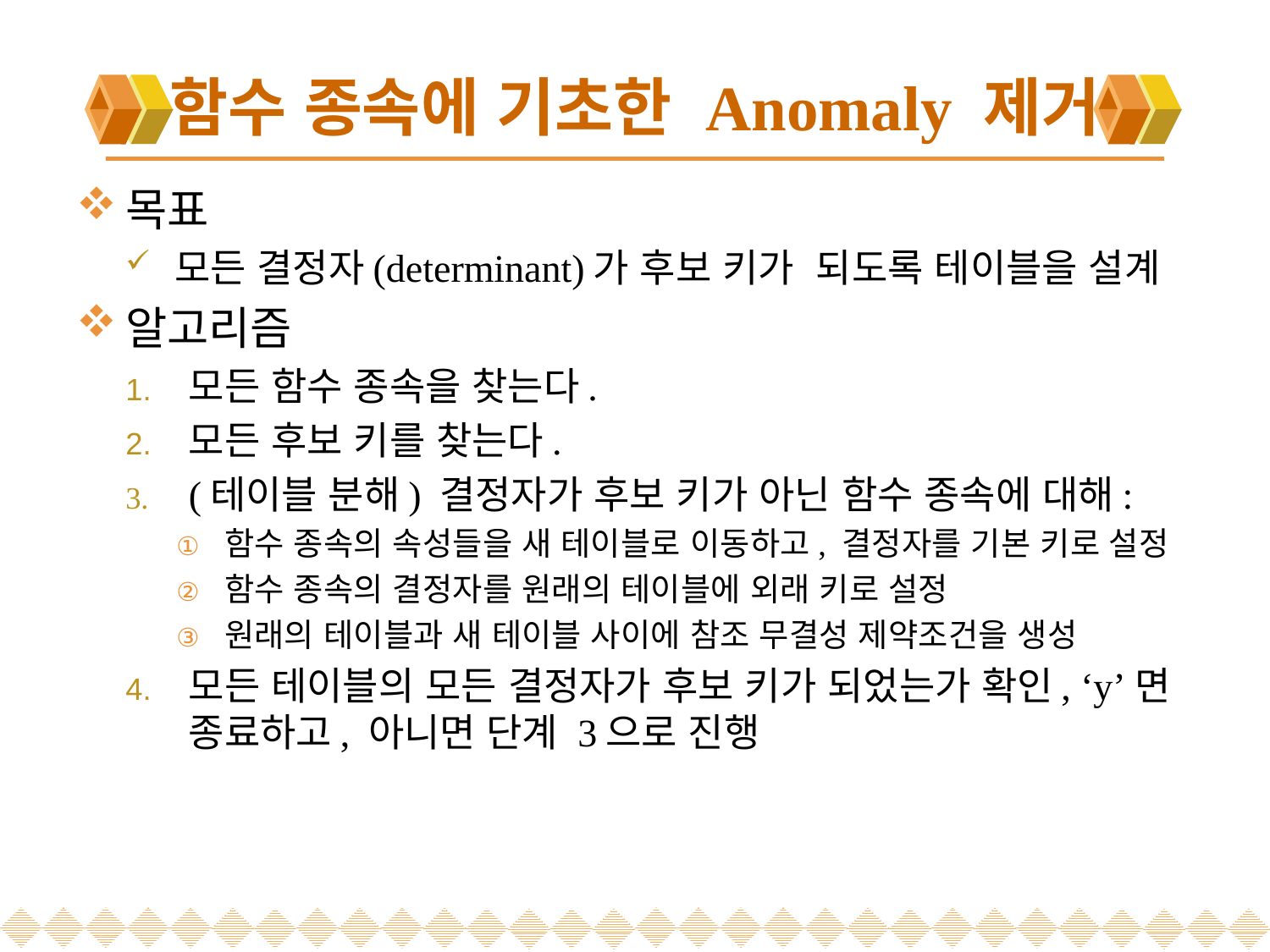

# 함수 종속에 기초한 Anomaly 제거
목표
모든 결정자(determinant)가 후보 키가  되도록 테이블을 설계
알고리즘
모든 함수 종속을 찾는다.
모든 후보 키를 찾는다.
(테이블 분해) 결정자가 후보 키가 아닌 함수 종속에 대해:
함수 종속의 속성들을 새 테이블로 이동하고, 결정자를 기본 키로 설정
함수 종속의 결정자를 원래의 테이블에 외래 키로 설정
원래의 테이블과 새 테이블 사이에 참조 무결성 제약조건을 생성
모든 테이블의 모든 결정자가 후보 키가 되었는가 확인, ‘y’면 종료하고, 아니면 단계 3으로 진행